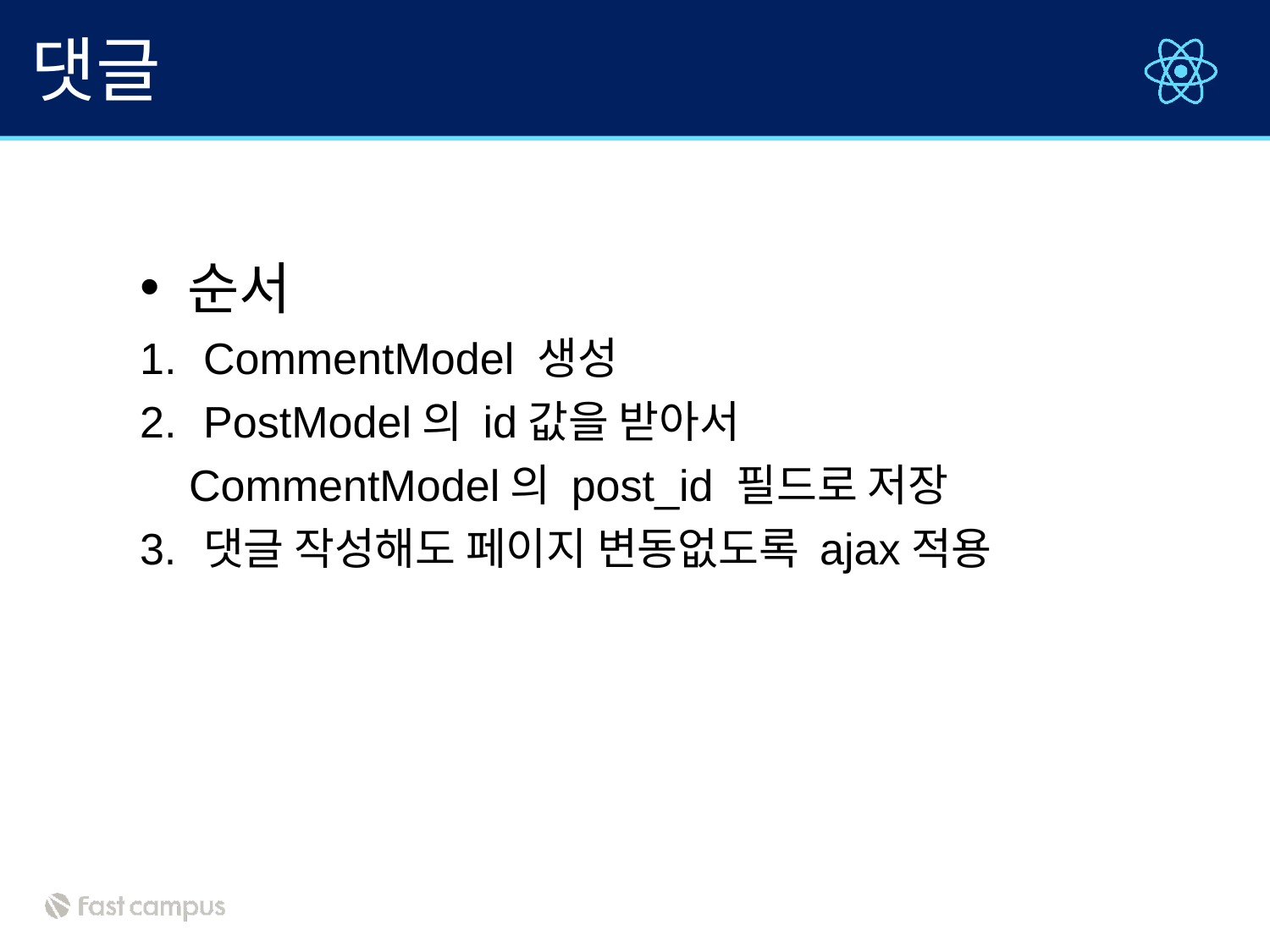

# 댓글
순서
CommentModel 생성
PostModel의 id값을 받아서
    CommentModel의 post_id 필드로 저장
댓글 작성해도 페이지 변동없도록 ajax적용